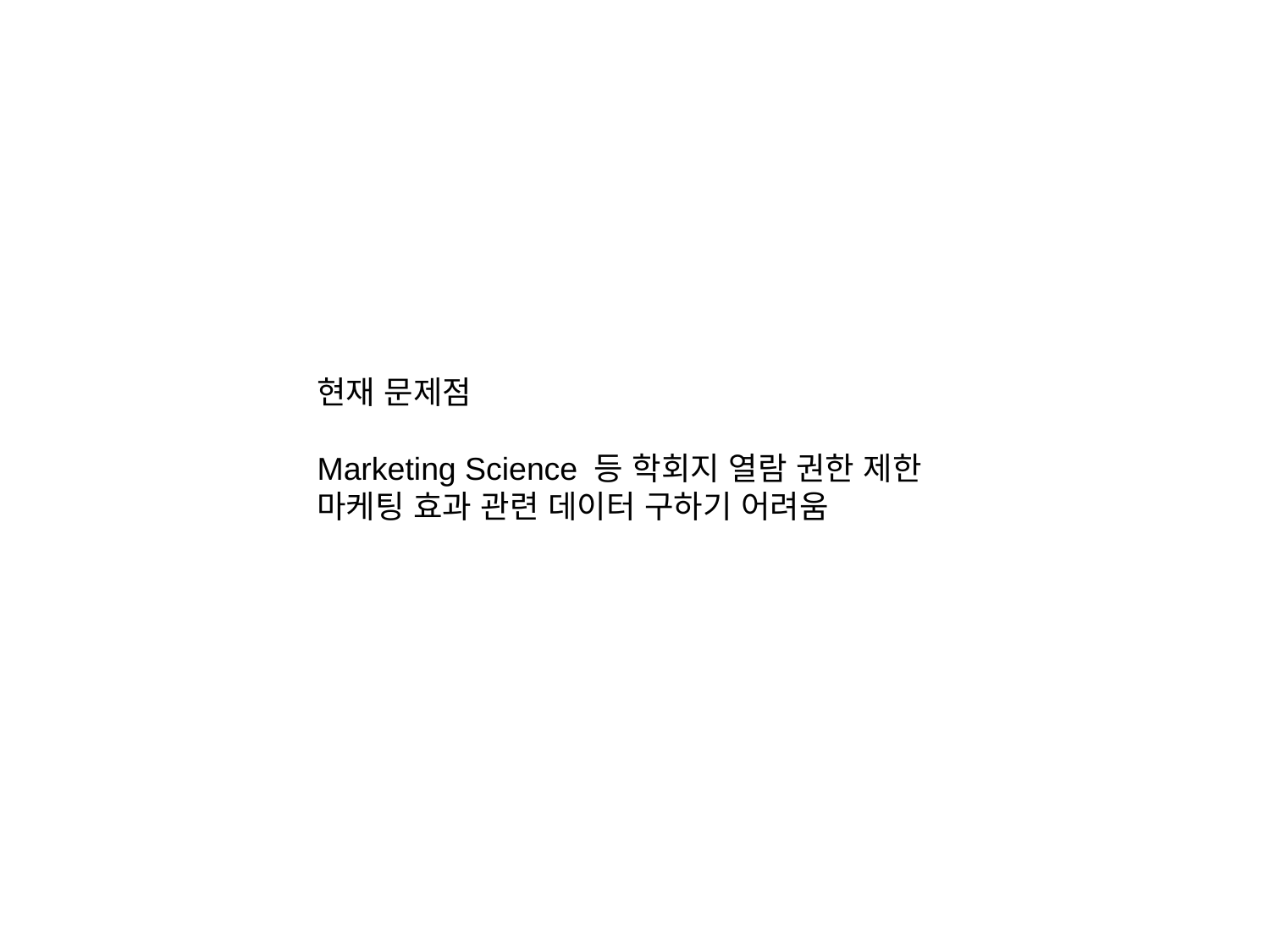

현재 문제점

Marketing Science 등 학회지 열람 권한 제한
마케팅 효과 관련 데이터 구하기 어려움